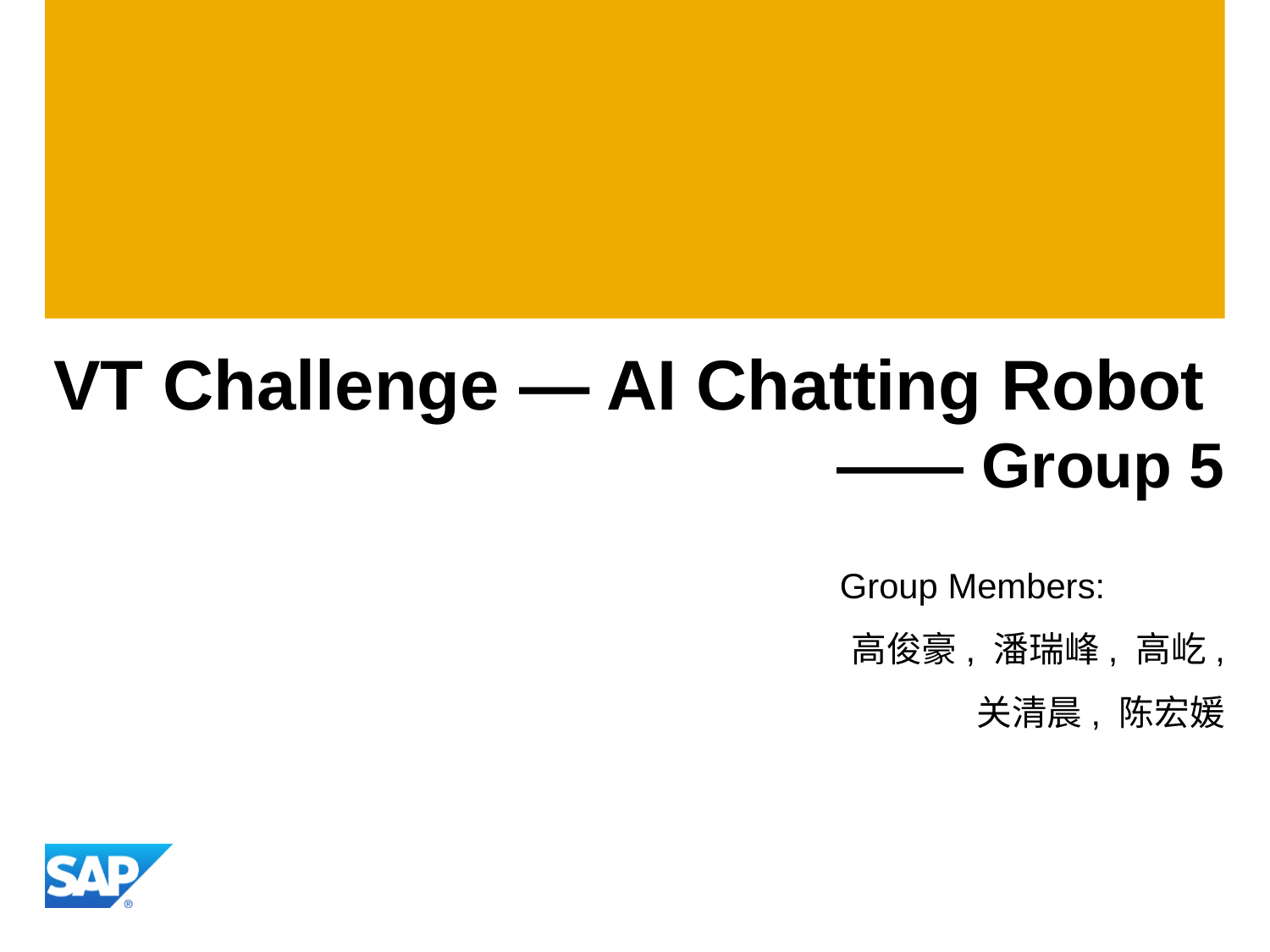

# VT Challenge — AI Chatting Robot —— Group 5
Group Members:
高俊豪, 潘瑞峰, 高屹,
 关清晨, 陈宏媛